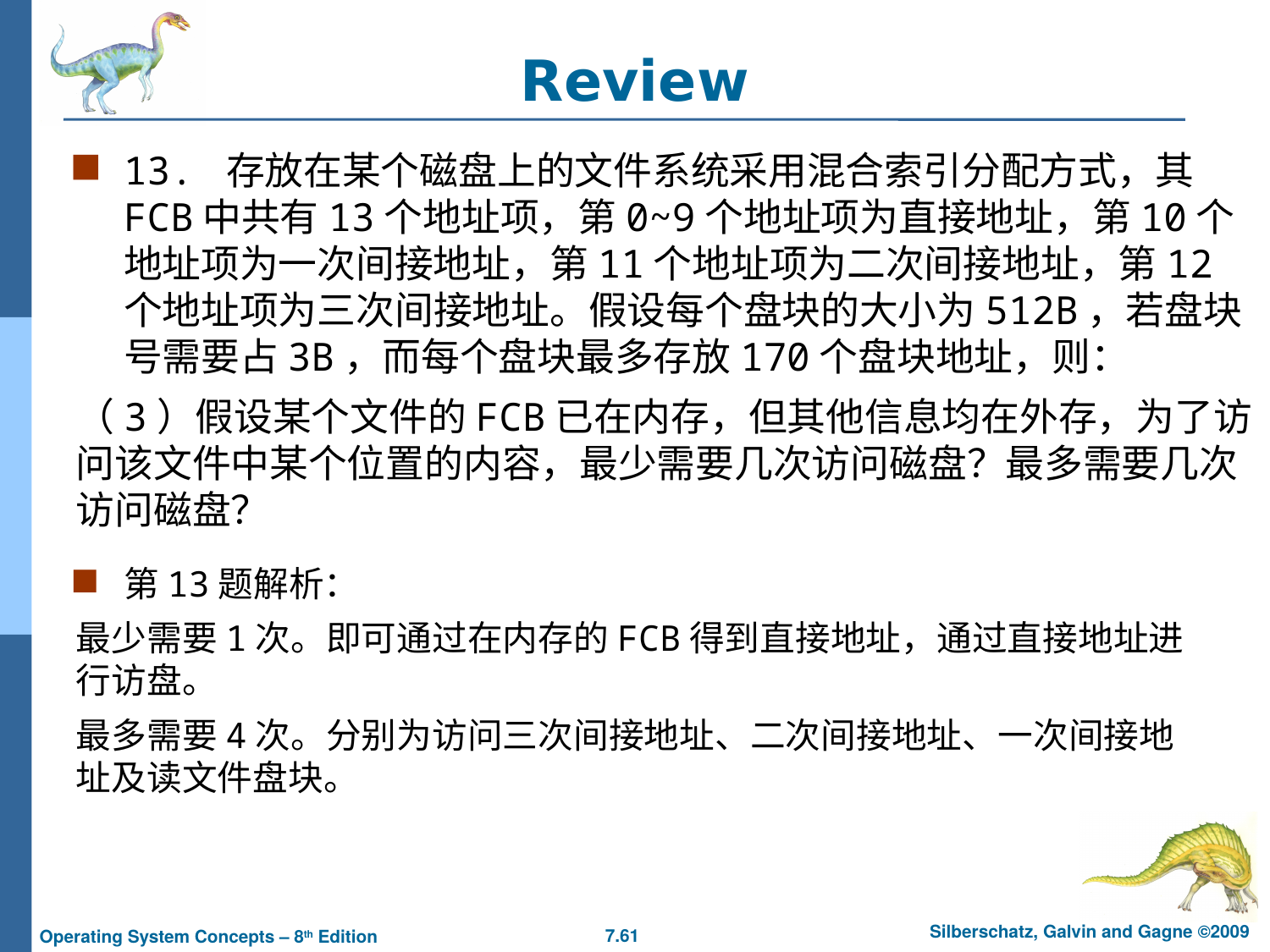

# Review
13. 存放在某个磁盘上的文件系统采用混合索引分配方式，其FCB中共有13个地址项，第0~9个地址项为直接地址，第10个地址项为一次间接地址，第11个地址项为二次间接地址，第12个地址项为三次间接地址。假设每个盘块的大小为512B，若盘块号需要占3B，而每个盘块最多存放170个盘块地址，则：
（3）假设某个文件的FCB已在内存，但其他信息均在外存，为了访问该文件中某个位置的内容，最少需要几次访问磁盘？最多需要几次访问磁盘？
第13题解析：
最少需要1次。即可通过在内存的FCB得到直接地址，通过直接地址进行访盘。
最多需要4次。分别为访问三次间接地址、二次间接地址、一次间接地址及读文件盘块。